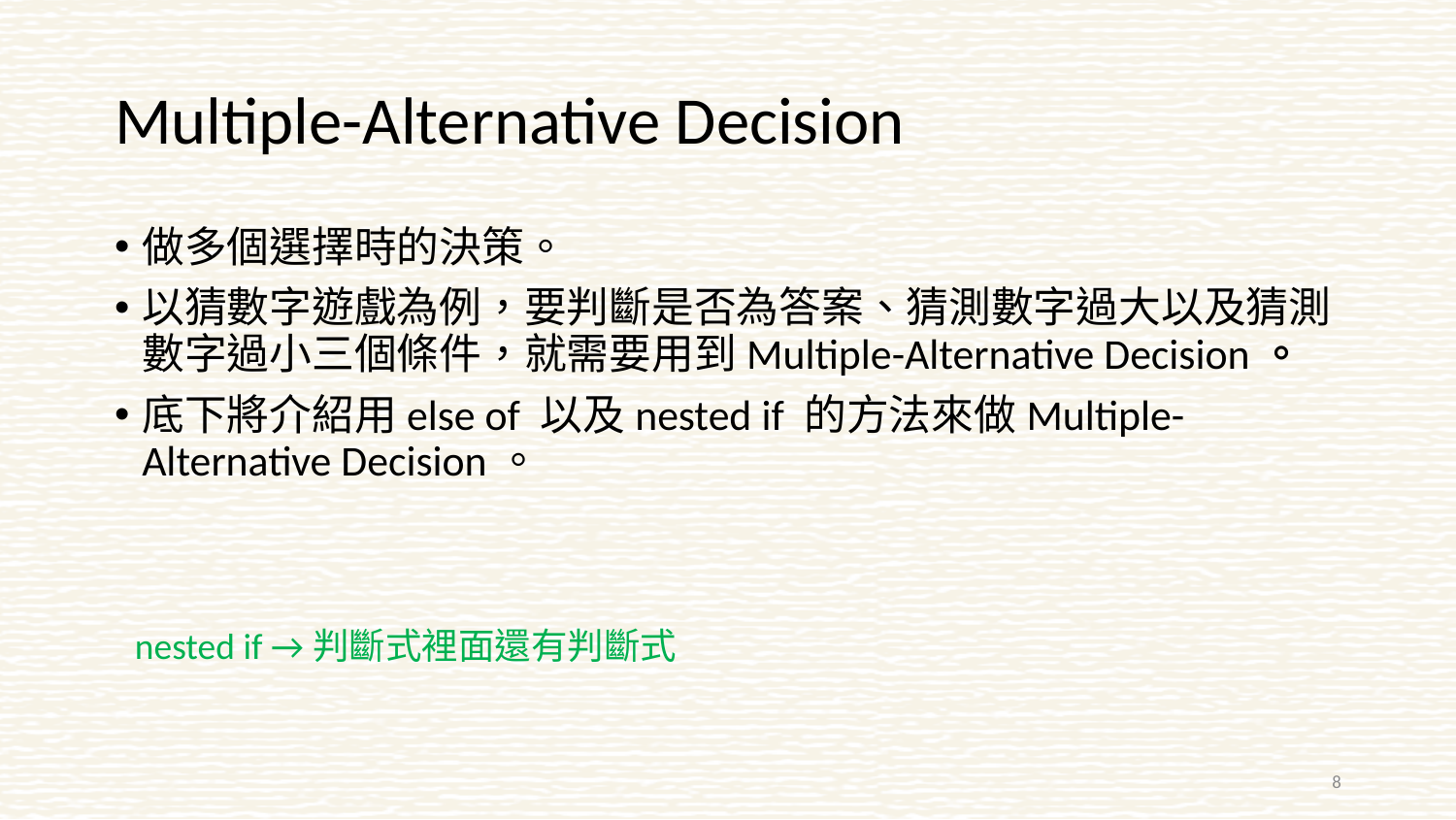

# Multiple-Alternative Decision
做多個選擇時的決策。
以猜數字遊戲為例，要判斷是否為答案、猜測數字過大以及猜測數字過小三個條件，就需要用到Multiple-Alternative Decision。
底下將介紹用else of 以及nested if 的方法來做Multiple-Alternative Decision。
nested if →判斷式裡面還有判斷式
8